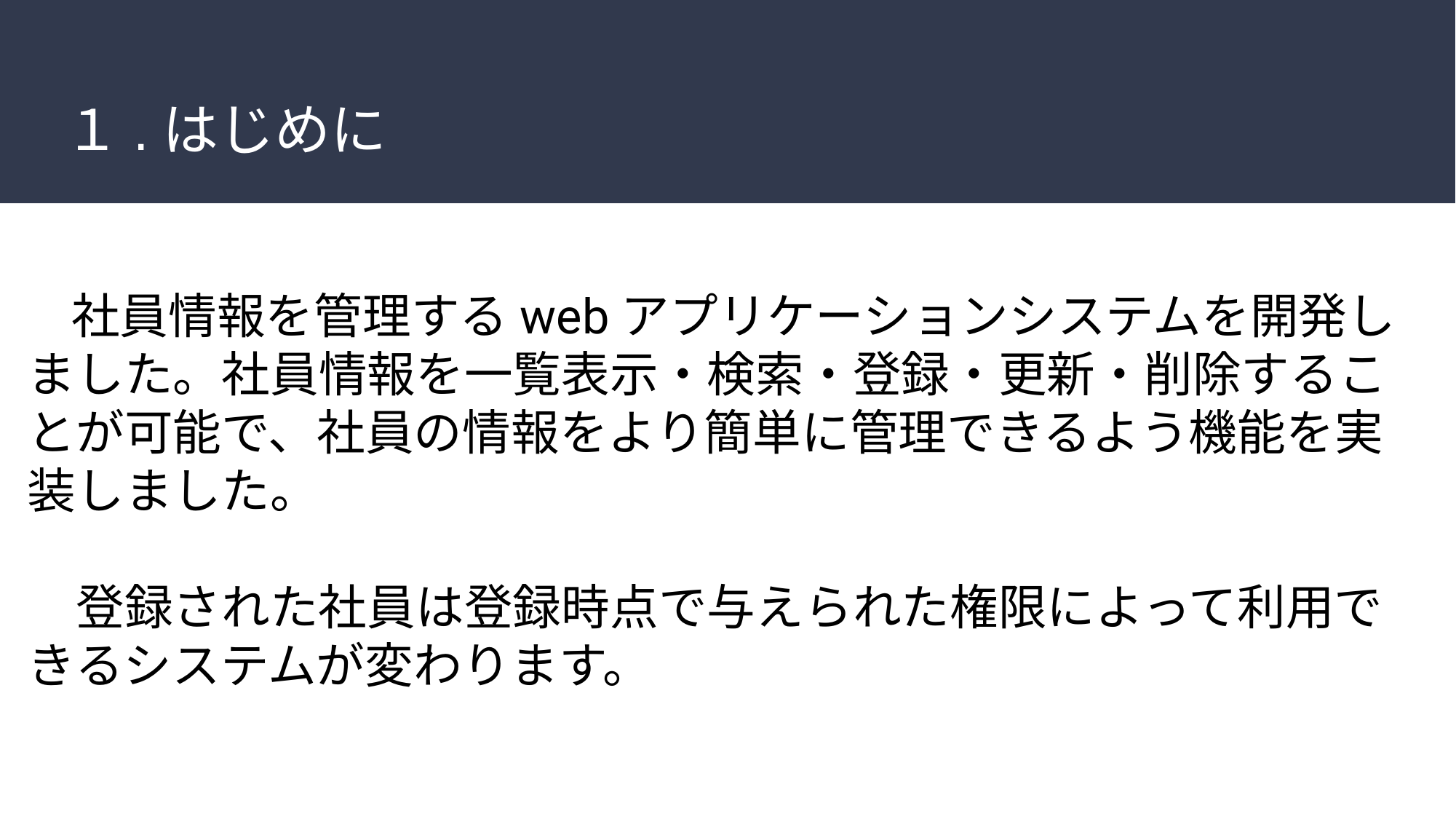

# １.はじめに
　社員情報を管理するwebアプリケーションシステムを開発しました。社員情報を一覧表示・検索・登録・更新・削除することが可能で、社員の情報をより簡単に管理できるよう機能を実装しました。

　登録された社員は登録時点で与えられた権限によって利用できるシステムが変わります。